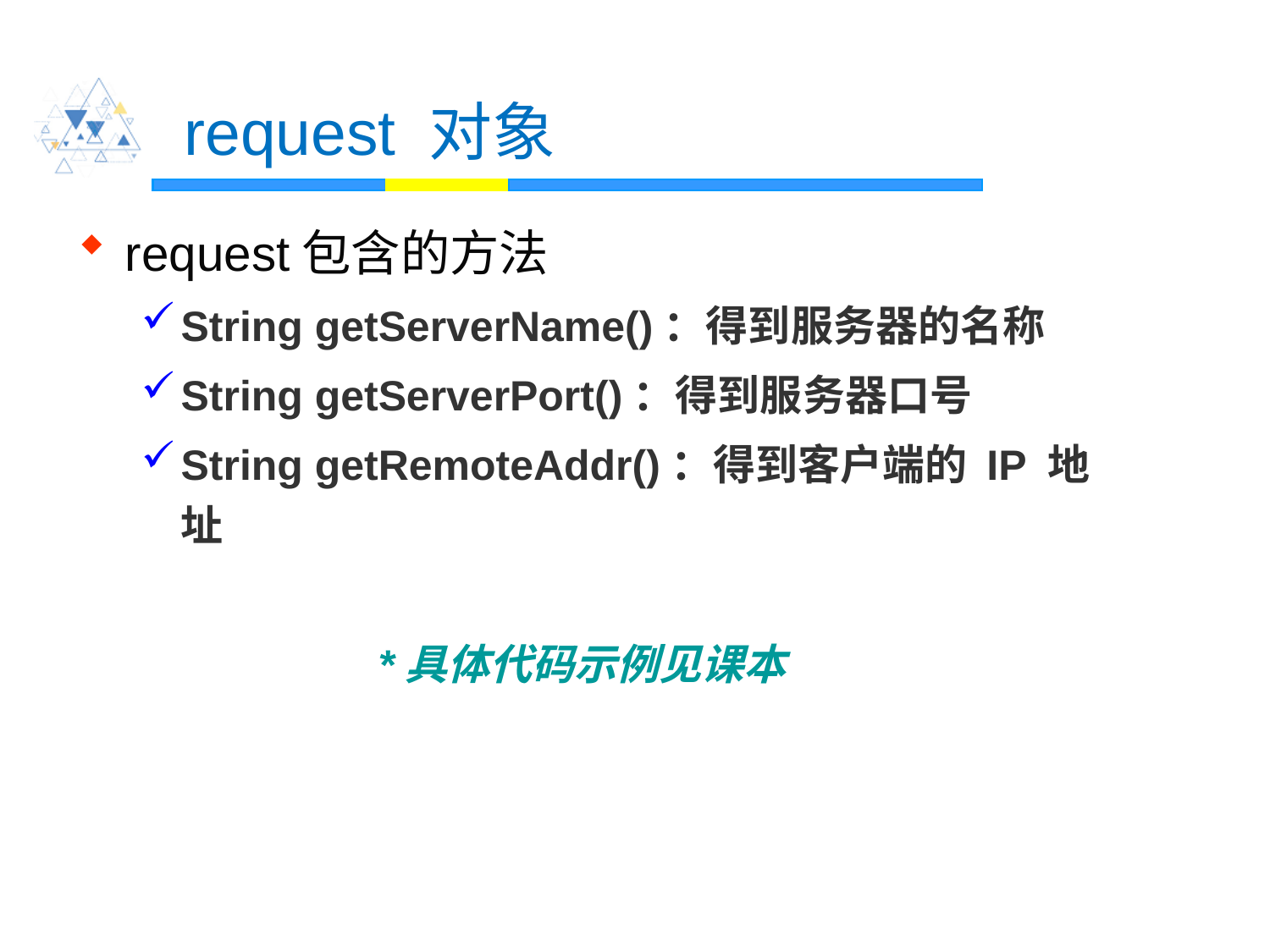

# request 对象

request包含的方法
String getServerName()：得到服务器的名称
String getServerPort()：得到服务器口号
String getRemoteAddr()：得到客户端的 IP 地址

                    *具体代码示例见课本